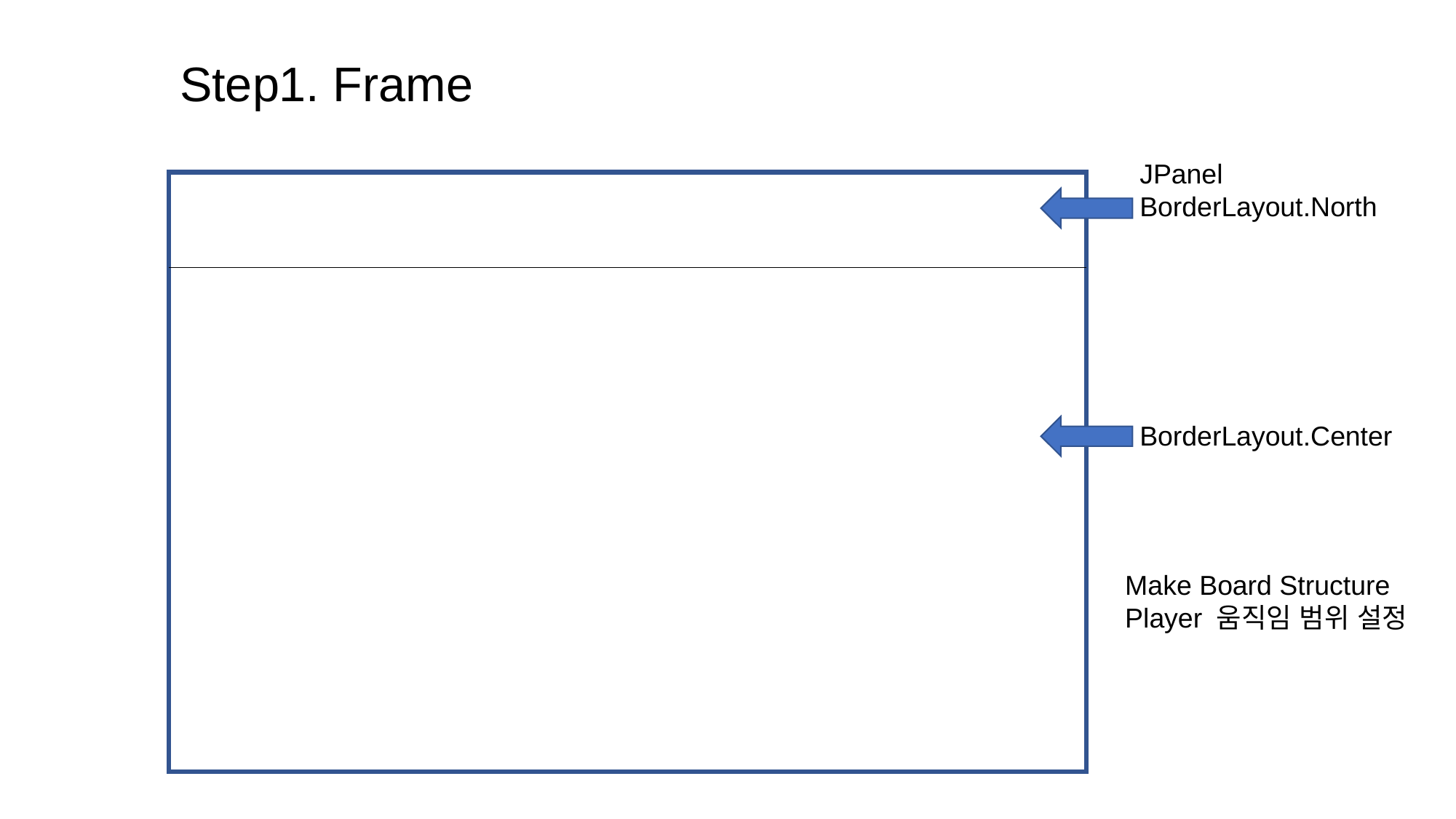

Step1. Frame
JPanel
BorderLayout.North

BorderLayout.Center

Make Board Structure
Player 움직임 범위 설정